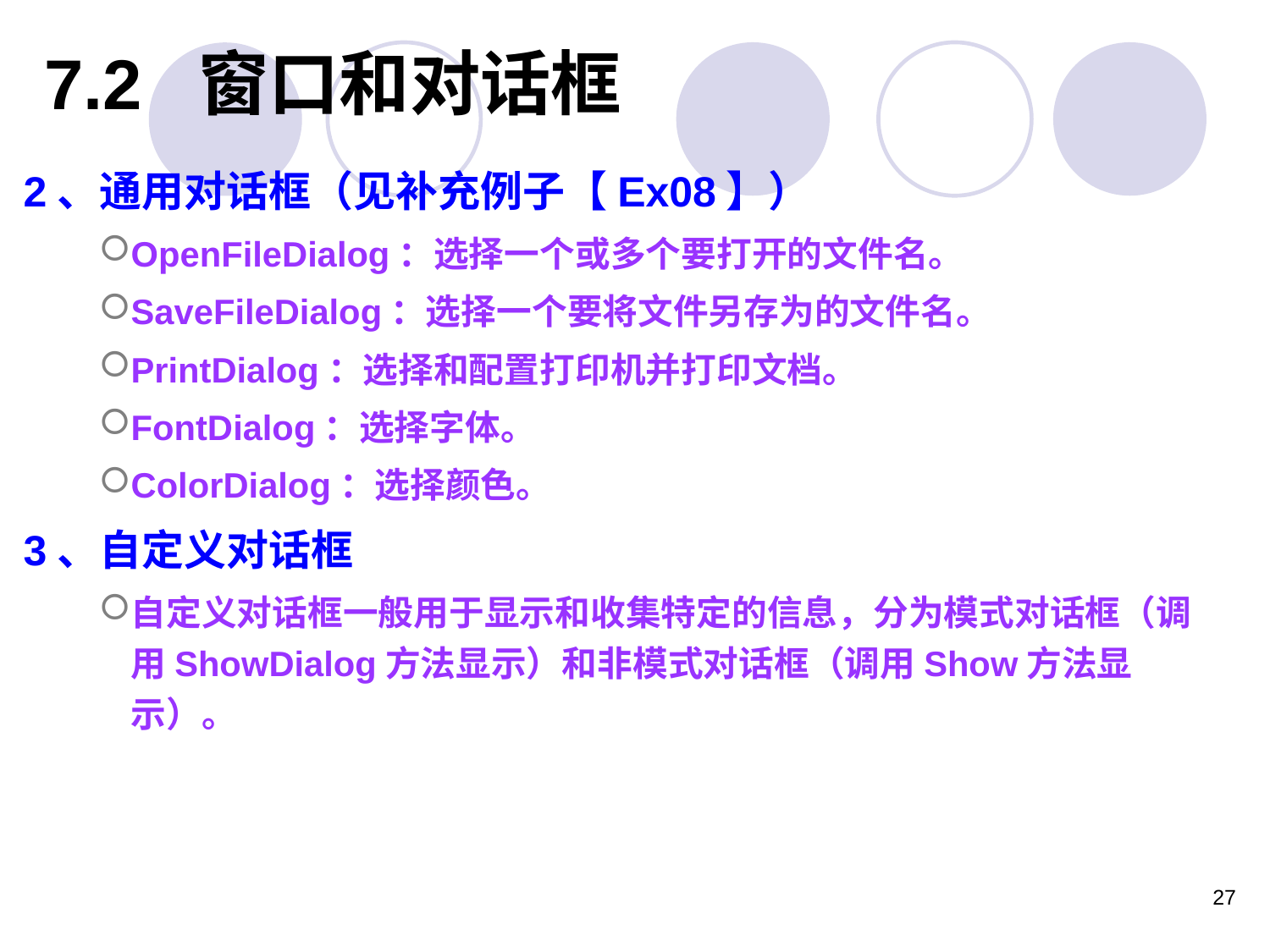

7.2  窗口和对话框
2、通用对话框（见补充例子【Ex08】）
OpenFileDialog：选择一个或多个要打开的文件名。
SaveFileDialog：选择一个要将文件另存为的文件名。
PrintDialog：选择和配置打印机并打印文档。
FontDialog：选择字体。
ColorDialog：选择颜色。
3、自定义对话框
自定义对话框一般用于显示和收集特定的信息，分为模式对话框（调用ShowDialog方法显示）和非模式对话框（调用Show方法显示）。
27